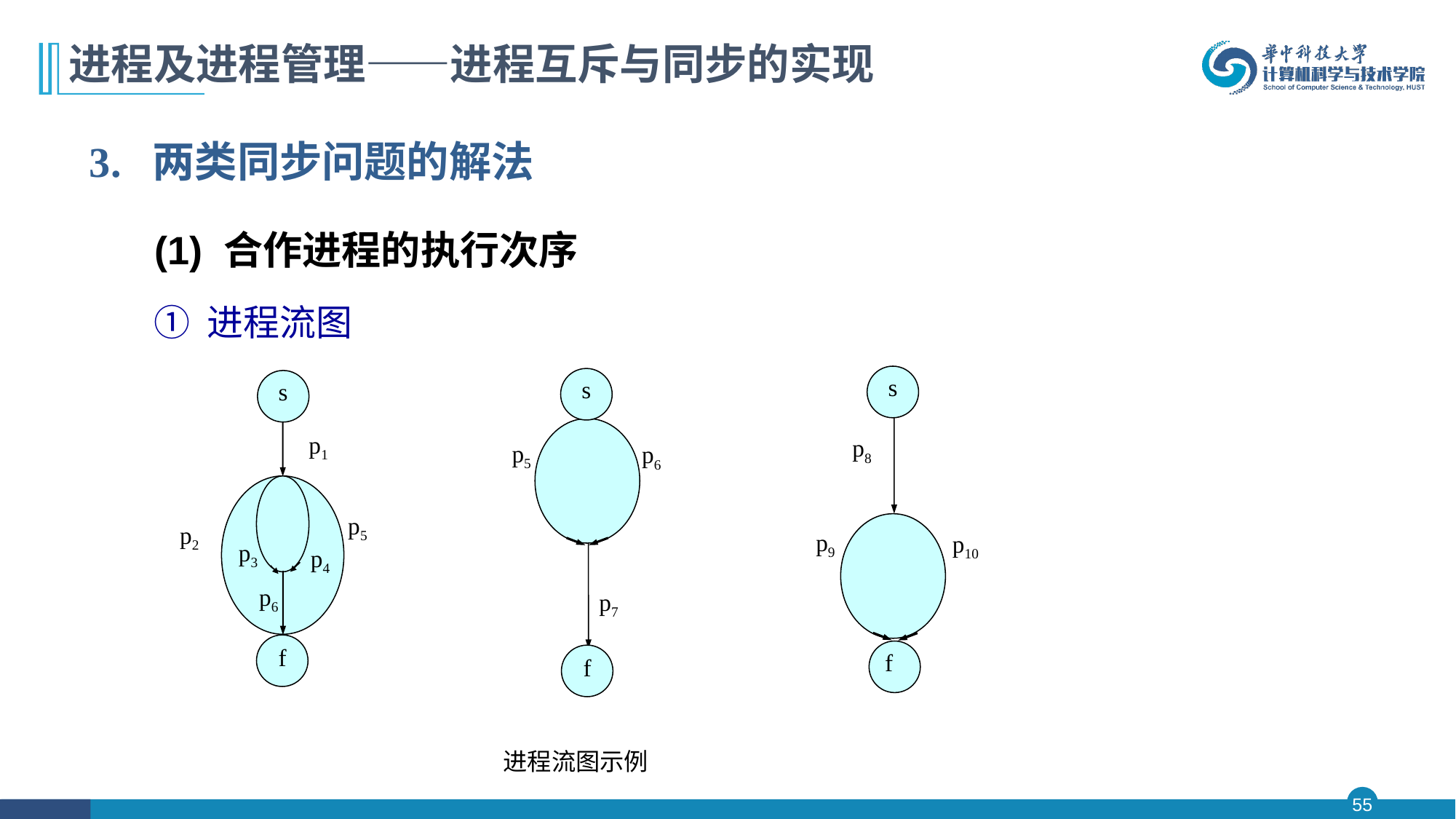

# 进程及进程管理——进程互斥与同步的实现
3.  两类同步问题的解法
      (1) 合作进程的执行次序
① 进程流图

 s

p8

p9
p10

 f

 s

p5
p6

p7

 f

 s

p1

p5
p2
p3
p4

p6

 f
进程流图示例